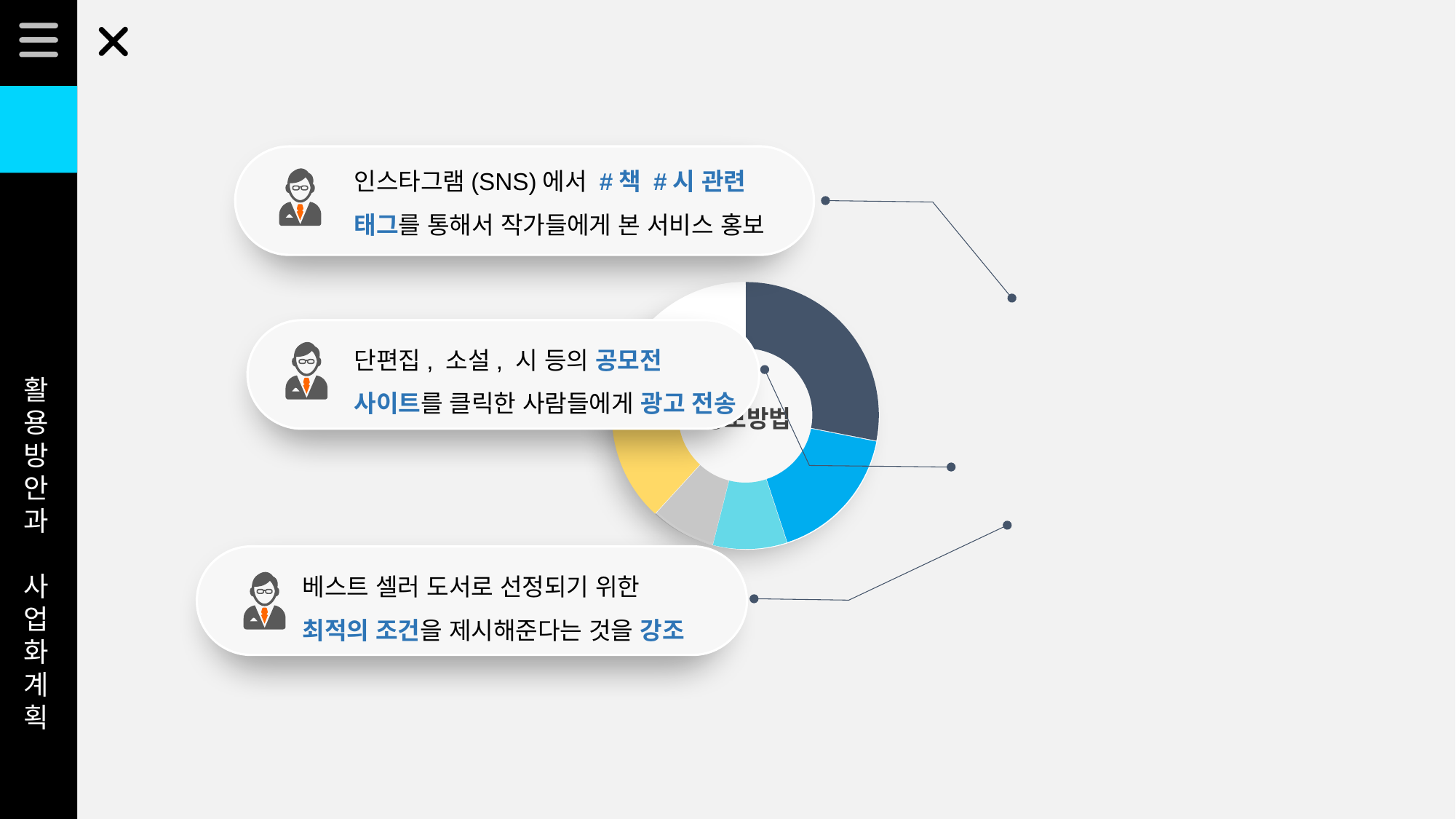

인스타그램(SNS)에서 #책 #시 관련 태그를 통해서 작가들에게 본 서비스 홍보

### Chart

| Category | 판매 |
|---|---|
| 데이터1 | 25.0 |
| 데이터2 | 15.0 |
| 데이터3 | 8.0 |
| 데이터4 | 7.0 |
| 데이터5 | 22.0 |
| 데이터6 | 12.0 |
홍보방법

단편집, 소설, 시 등의 공모전 사이트를 클릭한 사람들에게 광고 전송

활용방안과

사업화 계획

베스트 셀러 도서로 선정되기 위한       최적의 조건을 제시해준다는 것을 강조